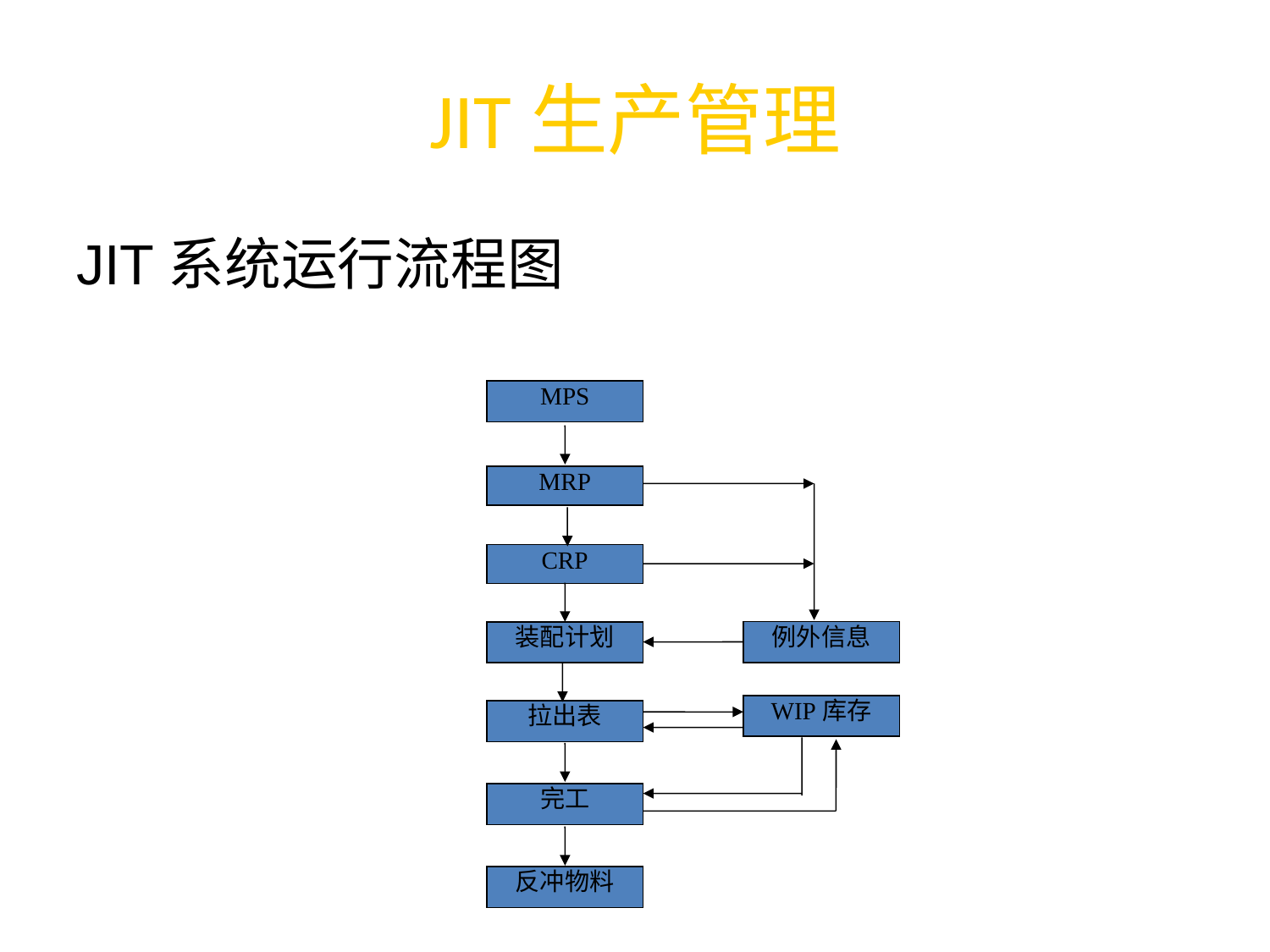

# JIT生产管理
JIT系统运行流程图
MPS

MRP

CRP

例外信息
装配计划

WIP库存
拉出表

完工

反冲物料